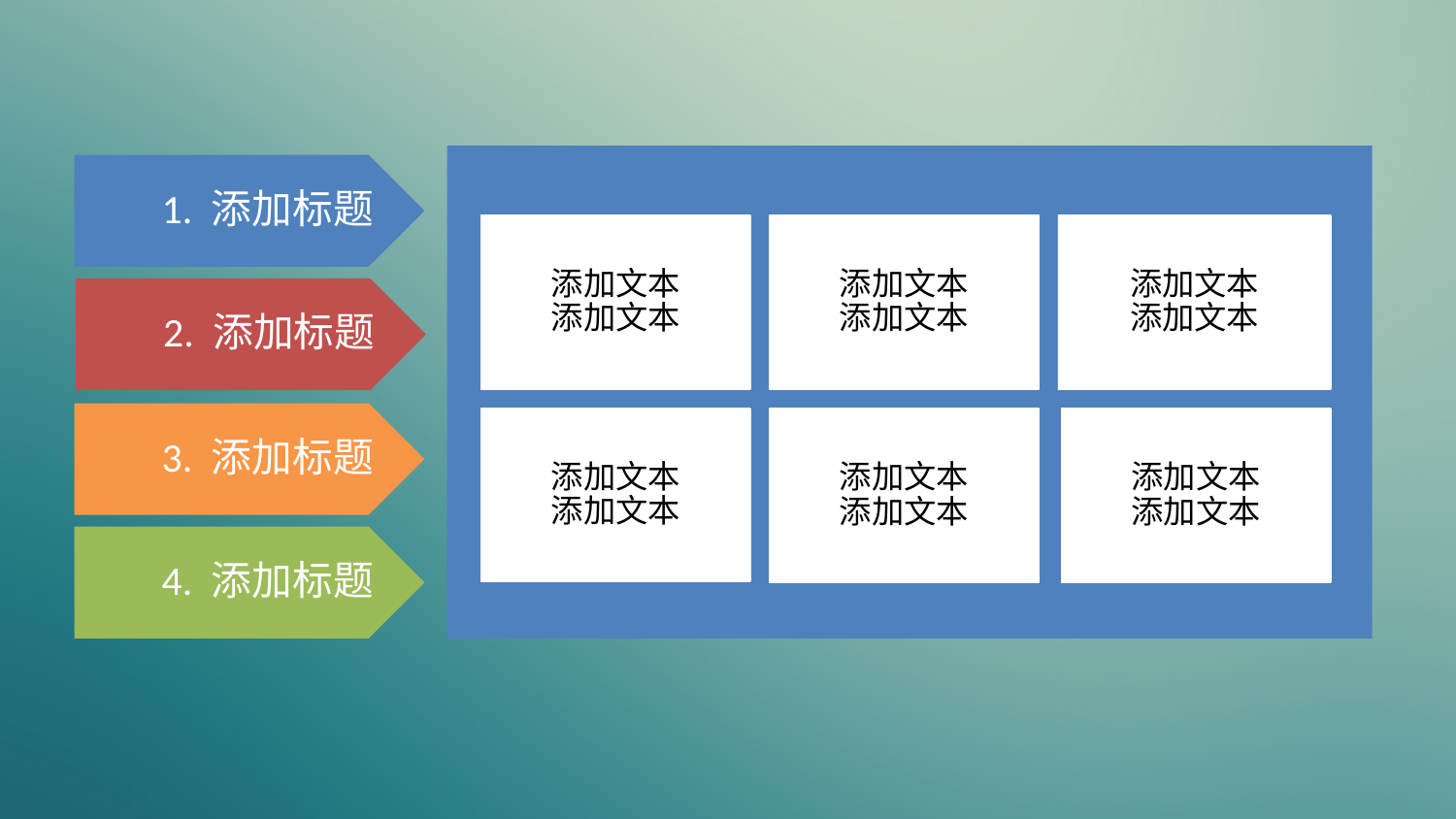

添加文本
添加文本
添加文本
添加文本
添加文本
添加文本
添加文本
添加文本
添加文本
添加文本
添加文本
添加文本
1. 添加标题
2. 添加标题
3. 添加标题
4. 添加标题